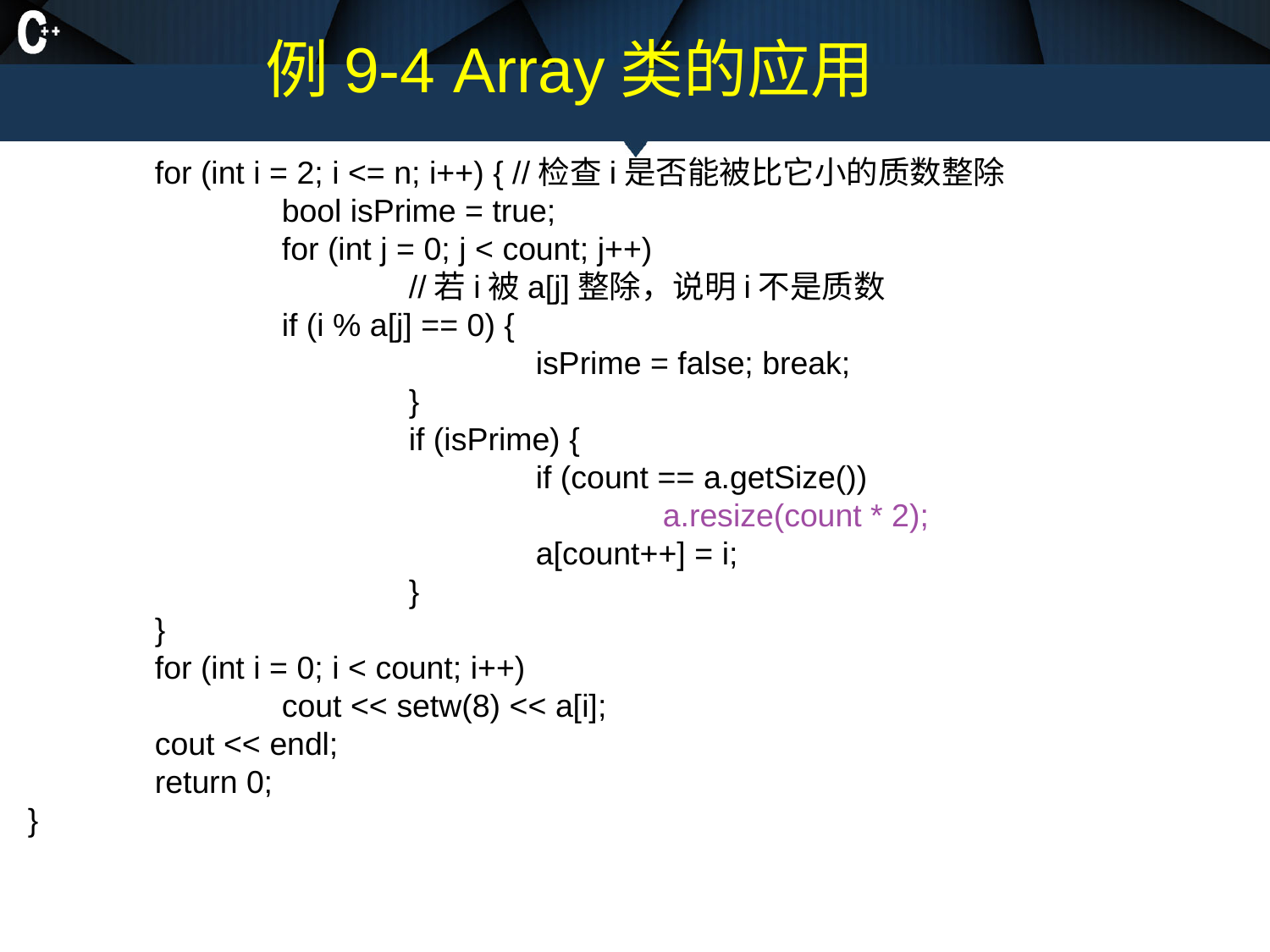

# 例9-4 Array类的应用
	for (int i = 2; i <= n; i++) { //检查i是否能被比它小的质数整除
		bool isPrime = true;
		for (int j = 0; j < count; j++)
			//若i被a[j]整除，说明i不是质数
            		if (i % a[j] == 0) {
	    			isPrime = false; break;
			}
			if (isPrime) {
				if (count == a.getSize())
               				a.resize(count * 2);
				a[count++] = i;
	 		}
	}
	for (int i = 0; i < count; i++)
		cout << setw(8) << a[i];
	cout << endl;
	return 0;
}